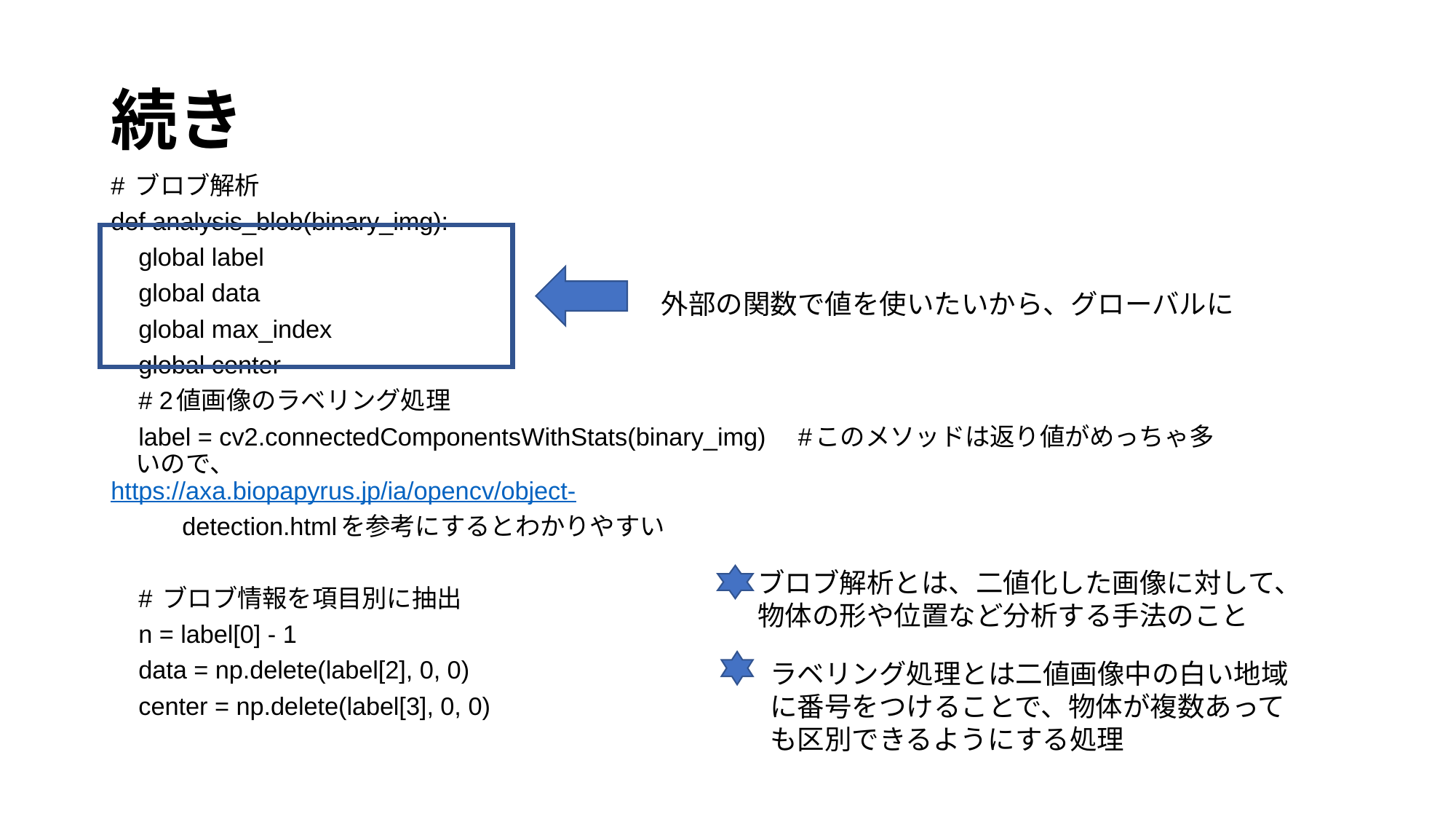

# 続き
# ブロブ解析
def analysis_blob(binary_img):
    global label
    global data
    global max_index
    global center
    # 2値画像のラベリング処理
    label = cv2.connectedComponentsWithStats(binary_img)　#このメソッドは返り値がめっちゃ多　　							　　　　　いので、　　　　　　　　　　　　　　　　　　　　						　　　　　　　										 https://axa.biopapyrus.jp/ia/opencv/object-
						 detection.htmlを参考にするとわかりやすい

    # ブロブ情報を項目別に抽出
    n = label[0] - 1
    data = np.delete(label[2], 0, 0)
    center = np.delete(label[3], 0, 0)

外部の関数で値を使いたいから、グローバルに
ブロブ解析とは、二値化した画像に対して、物体の形や位置など分析する手法のこと

ラベリング処理とは二値画像中の白い地域に番号をつけることで、物体が複数あっても区別できるようにする処理